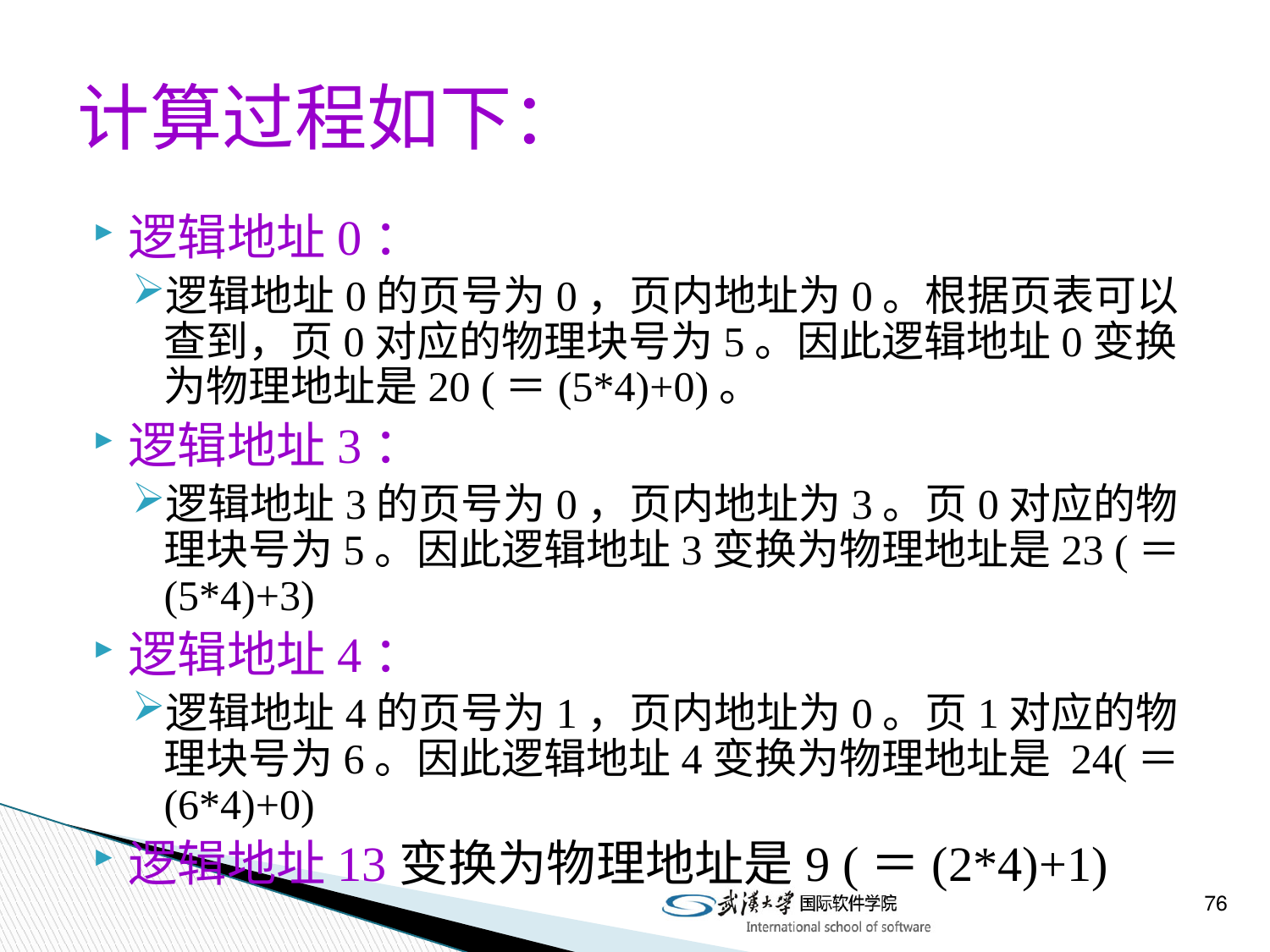

# 计算过程如下：
逻辑地址0：
逻辑地址0的页号为0，页内地址为0。根据页表可以查到，页0对应的物理块号为5。因此逻辑地址0变换为物理地址是20 (＝(5*4)+0)。
逻辑地址3：
逻辑地址3的页号为0，页内地址为3。页0对应的物理块号为5。因此逻辑地址3变换为物理地址是23 (＝(5*4)+3)
逻辑地址4：
逻辑地址4的页号为1，页内地址为0。页1对应的物理块号为6。因此逻辑地址4变换为物理地址是 24(＝(6*4)+0)
逻辑地址13变换为物理地址是9 (＝(2*4)+1)